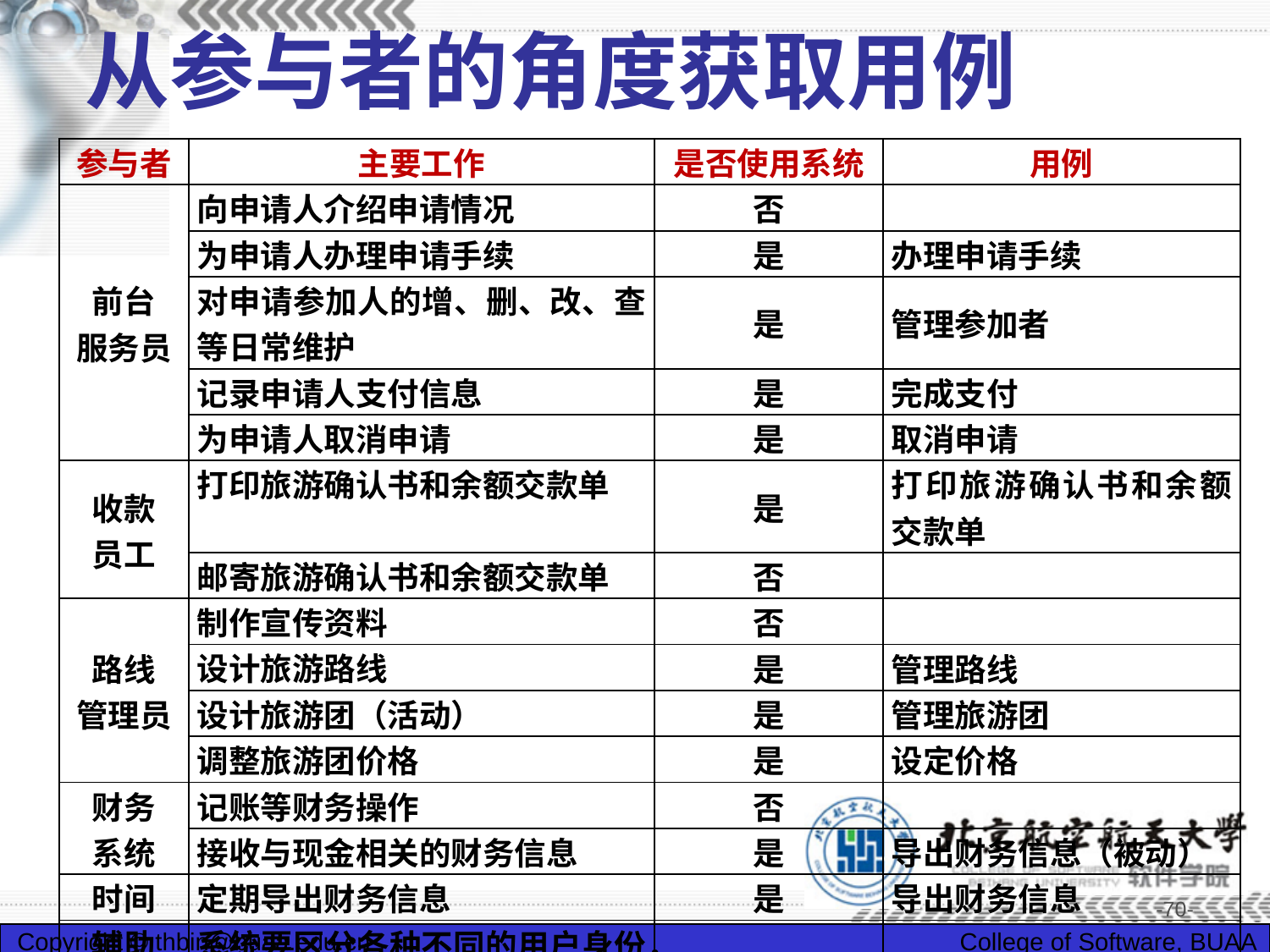

# 从参与者的角度获取用例
| 参与者 | 主要工作 | 是否使用系统 | 用例 |
| --- | --- | --- | --- |
| 前台 服务员 | 向申请人介绍申请情况 | 否 |  |
|  | 为申请人办理申请手续 | 是 | 办理申请手续 |
|  | 对申请参加人的增、删、改、查等日常维护 | 是 | 管理参加者 |
|  | 记录申请人支付信息 | 是 | 完成支付 |
|  | 为申请人取消申请 | 是 | 取消申请 |
| 收款 员工 | 打印旅游确认书和余额交款单 | 是 | 打印旅游确认书和余额交款单 |
|  | 邮寄旅游确认书和余额交款单 | 否 |  |
| 路线 管理员 | 制作宣传资料 | 否 |  |
|  | 设计旅游路线 | 是 | 管理路线 |
|  | 设计旅游团（活动） | 是 | 管理旅游团 |
|  | 调整旅游团价格 | 是 | 设定价格 |
| 财务 系统 | 记账等财务操作 | 否 |  |
|  | 接收与现金相关的财务信息 | 是 | 导出财务信息（被动） |
| 时间 | 定期导出财务信息 | 是 | 导出财务信息 |
| 辅助 用例 | 系统要区分各种不同的用户身份，并提供不同的功能 | 是 | 登录 |
-70-